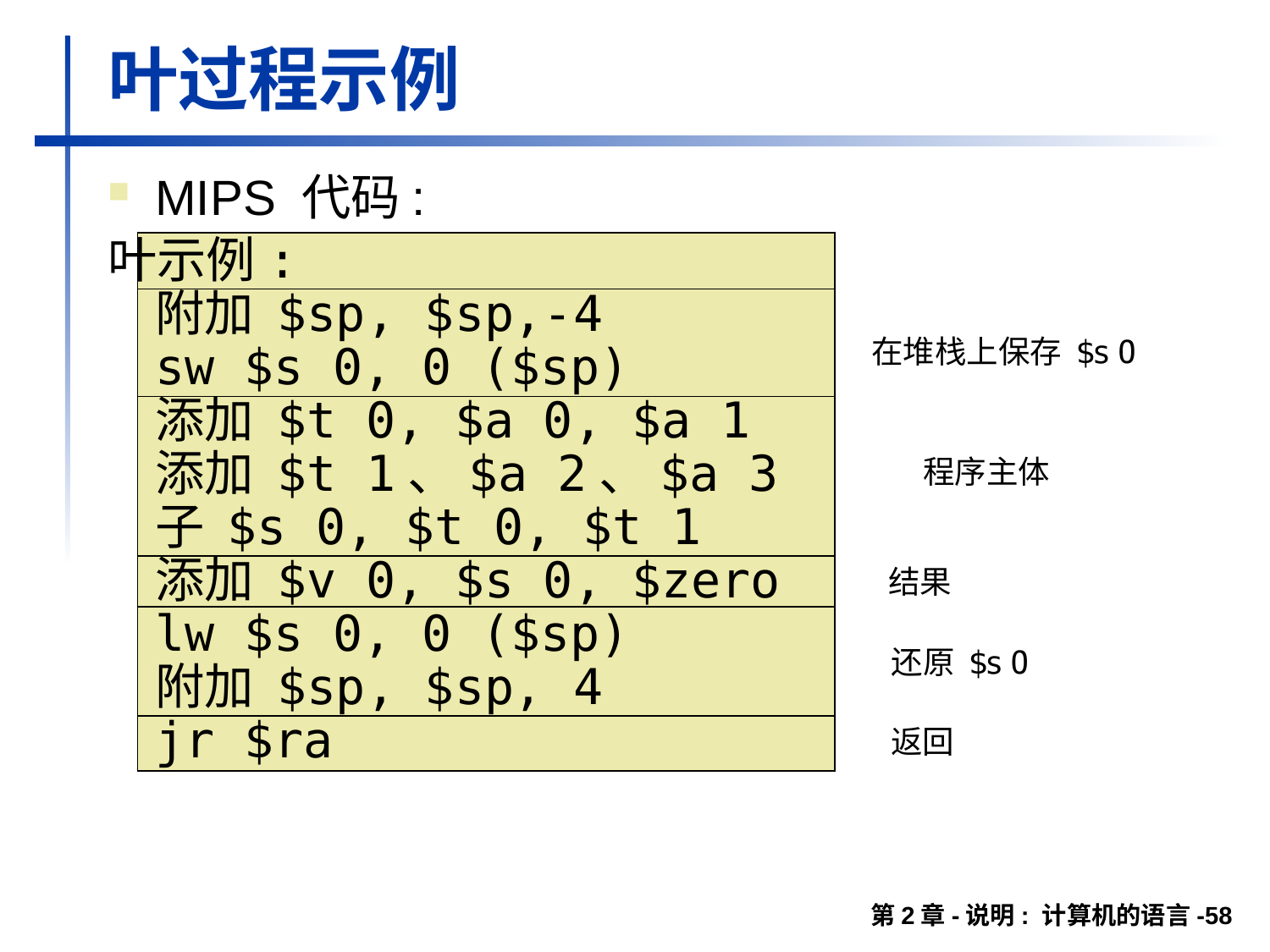

# 叶过程示例
MIPS 代码:
叶示例:
附加 $sp, $sp,-4
sw $s 0, 0 ($sp)
添加 $t 0, $a 0, $a 1
添加 $t 1、$a 2、$a 3
子 $s 0, $t 0, $t 1
添加 $v 0, $s 0, $zero
lw $s 0, 0 ($sp)
附加 $sp, $sp, 4
jr $ra

在堆栈上保存 $s 0

程序主体

结果

还原 $s 0

返回
第2章-说明: 计算机的语言-58